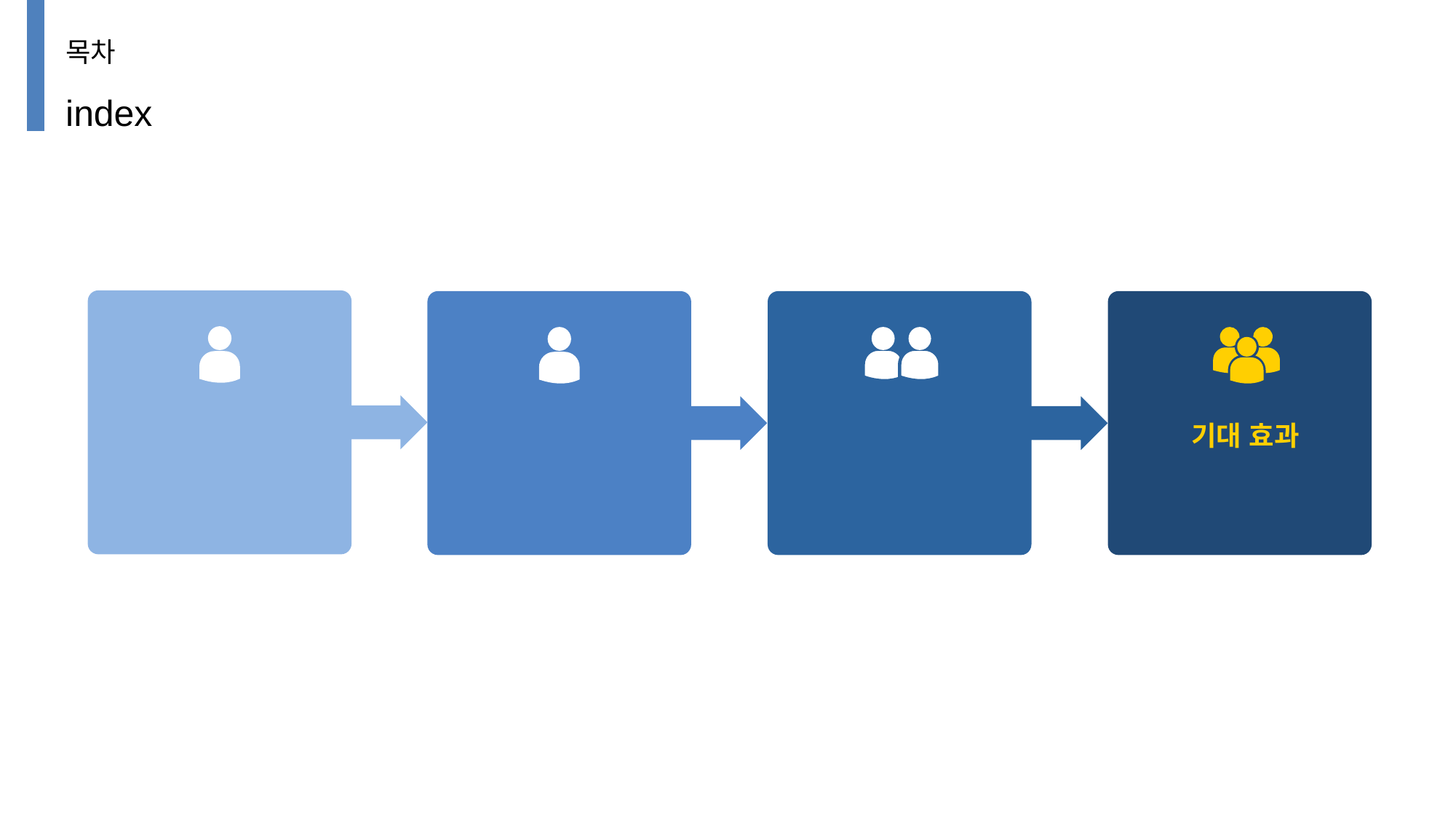

목차
index

데이터
연구개요 및 목표
기대 효과
Data Mining 분석
수집방법
전처리
문제인식
주제설명
주문 예측
정보 제공